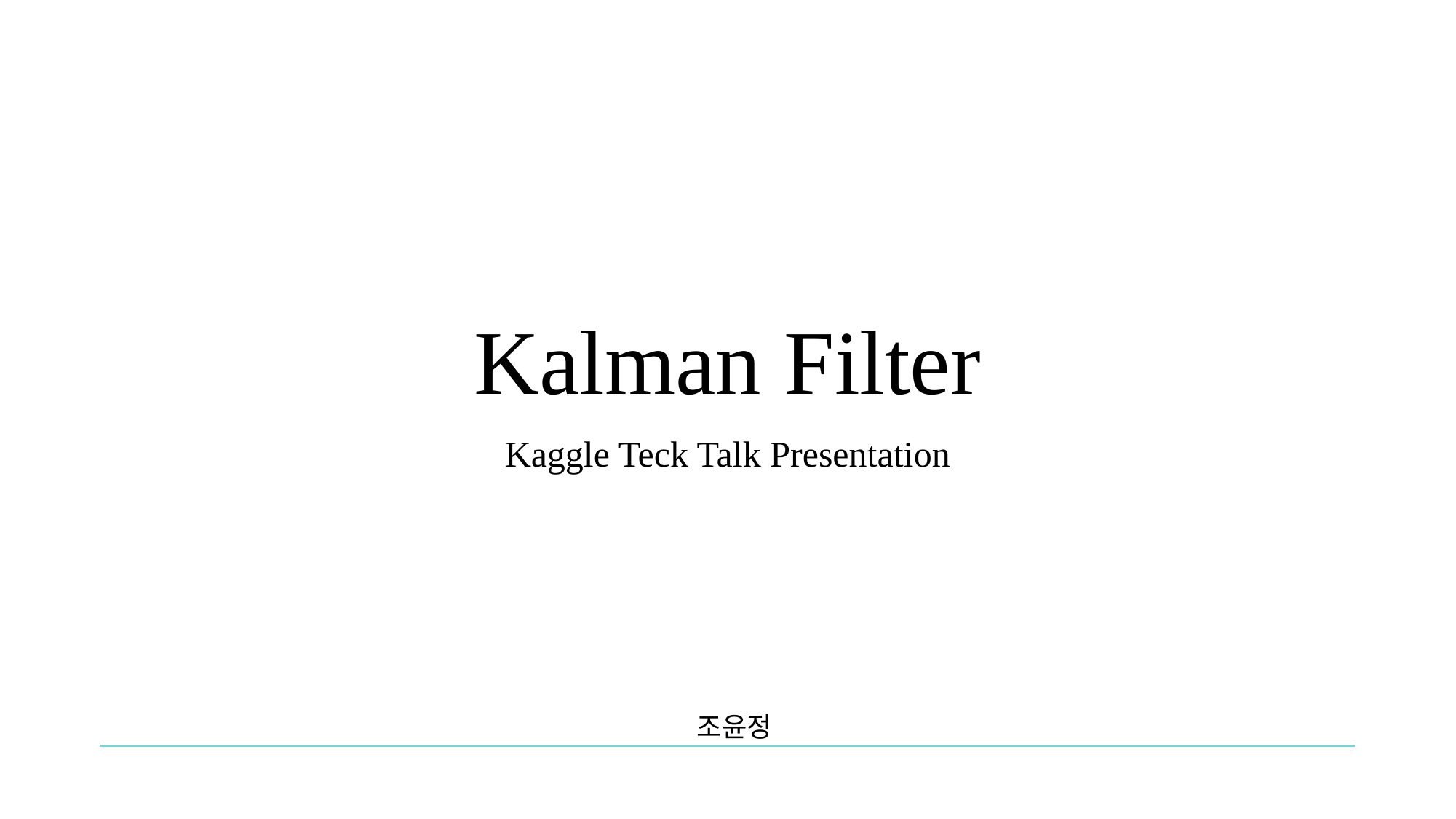

# Kalman Filter
Kaggle Teck Talk Presentation
조윤정